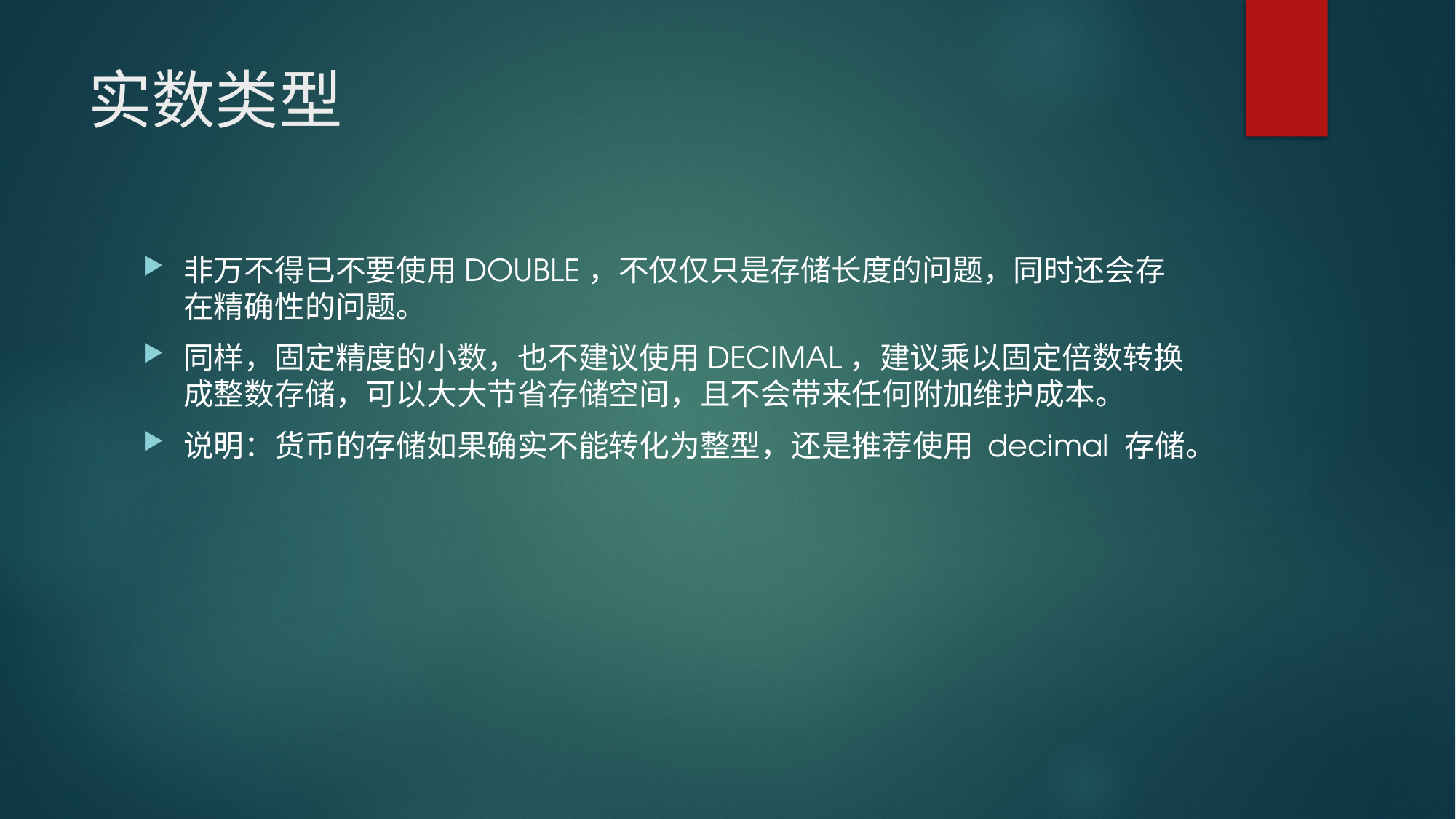

# 实数类型
非万不得已不要使用DOUBLE，不仅仅只是存储长度的问题，同时还会存在精确性的问题。
同样，固定精度的小数，也不建议使用DECIMAL，建议乘以固定倍数转换成整数存储，可以大大节省存储空间，且不会带来任何附加维护成本。
说明：货币的存储如果确实不能转化为整型，还是推荐使用 decimal 存储。